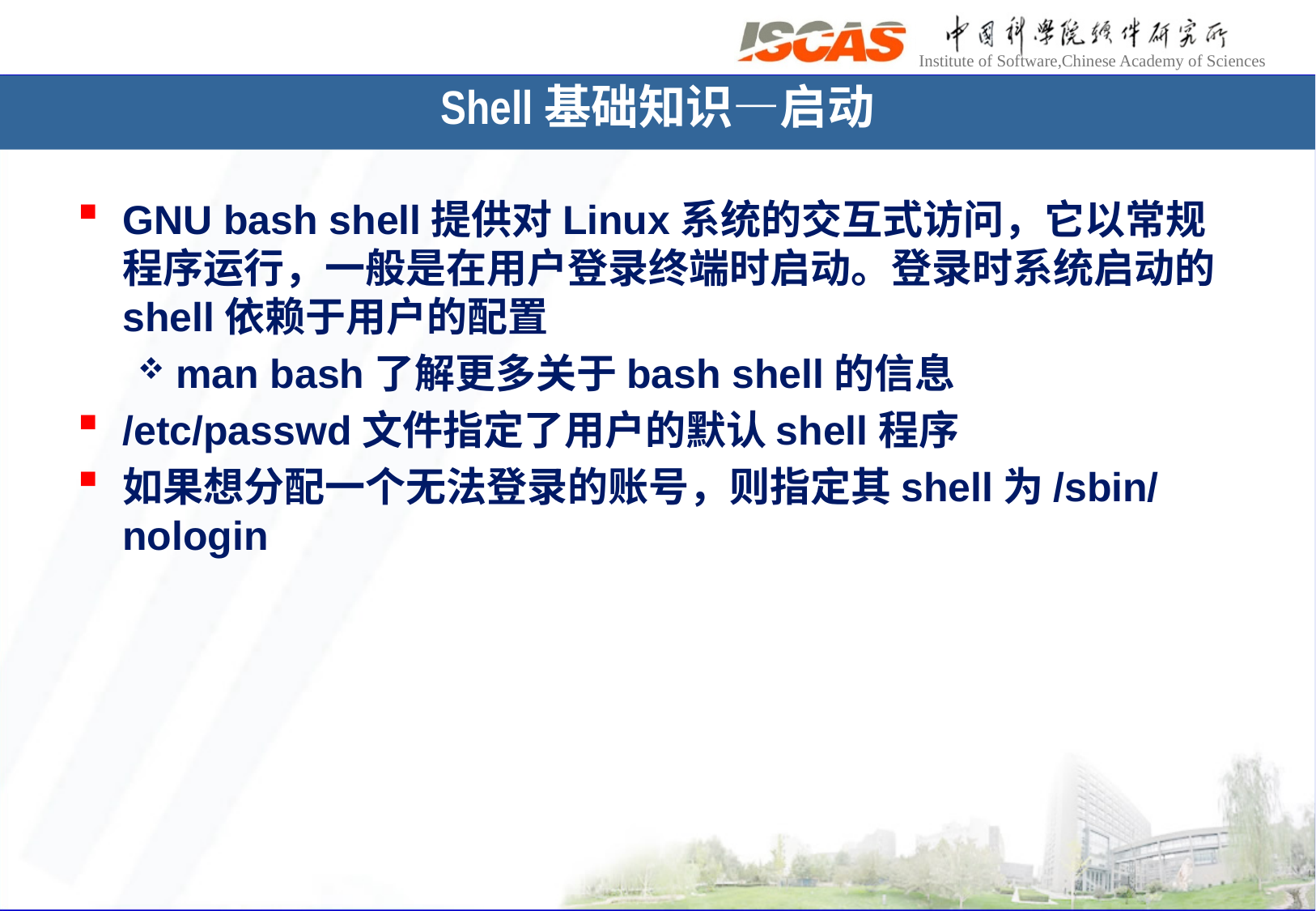

Shell基础知识—启动
GNU bash shell提供对Linux系统的交互式访问，它以常规程序运行，一般是在用户登录终端时启动。登录时系统启动的shell依赖于用户的配置
man bash了解更多关于bash shell的信息
/etc/passwd文件指定了用户的默认shell程序
如果想分配一个无法登录的账号，则指定其shell为/sbin/nologin